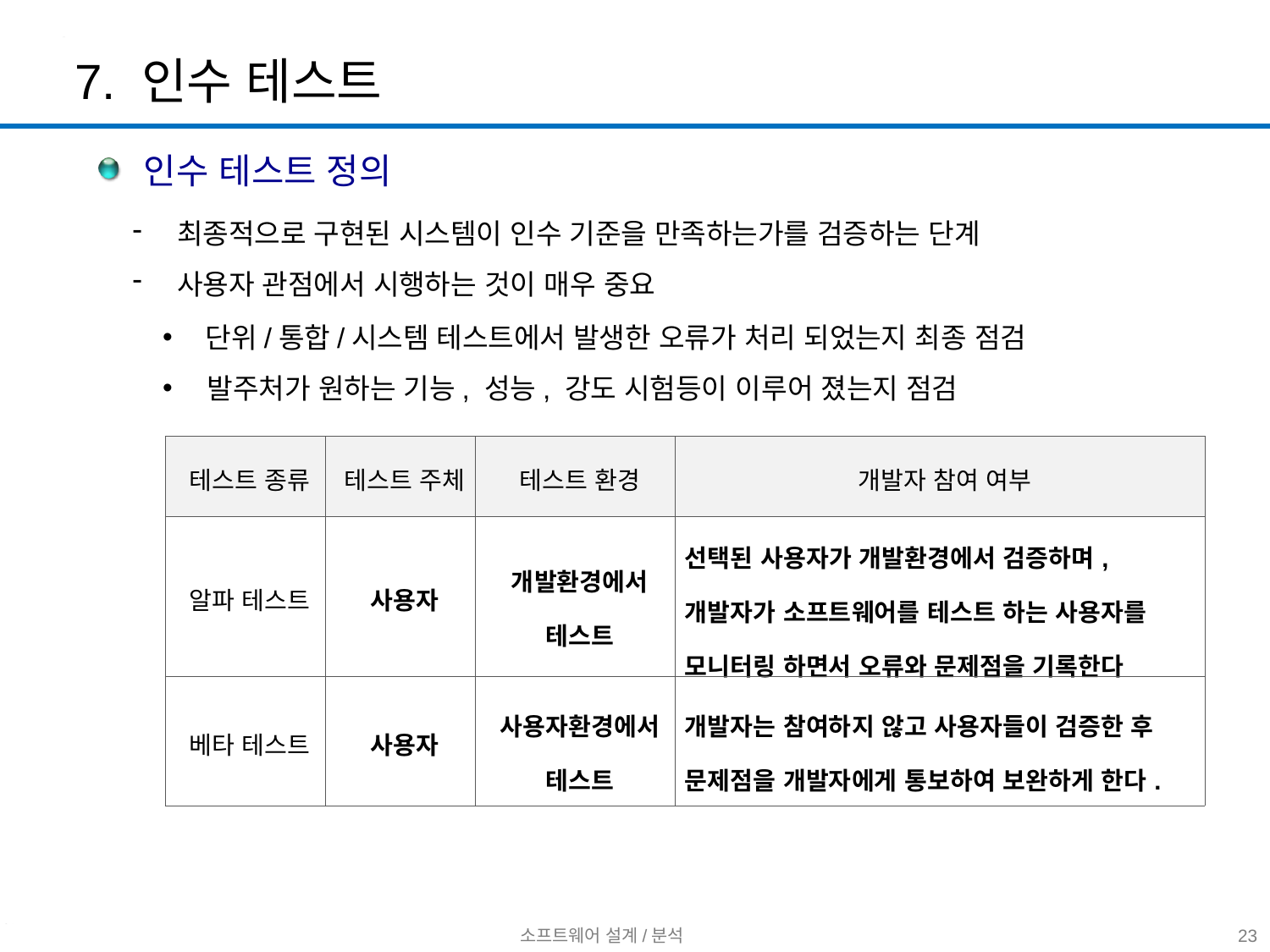

7. 인수 테스트
 인수 테스트 정의
 최종적으로 구현된 시스템이 인수 기준을 만족하는가를 검증하는 단계
 사용자 관점에서 시행하는 것이 매우 중요
 단위/통합/시스템 테스트에서 발생한 오류가 처리 되었는지 최종 점검
 발주처가 원하는 기능, 성능, 강도 시험등이 이루어 졌는지 점검
| 테스트 종류 | 테스트 주체 | 테스트 환경 | 개발자 참여 여부 |
| --- | --- | --- | --- |
| 알파 테스트 | 사용자 | 개발환경에서 테스트 | 선택된 사용자가 개발환경에서 검증하며, 개발자가 소프트웨어를 테스트 하는 사용자를 모니터링 하면서 오류와 문제점을 기록한다 |
| 베타 테스트 | 사용자 | 사용자환경에서 테스트 | 개발자는 참여하지 않고 사용자들이 검증한 후 문제점을 개발자에게 통보하여 보완하게 한다. |